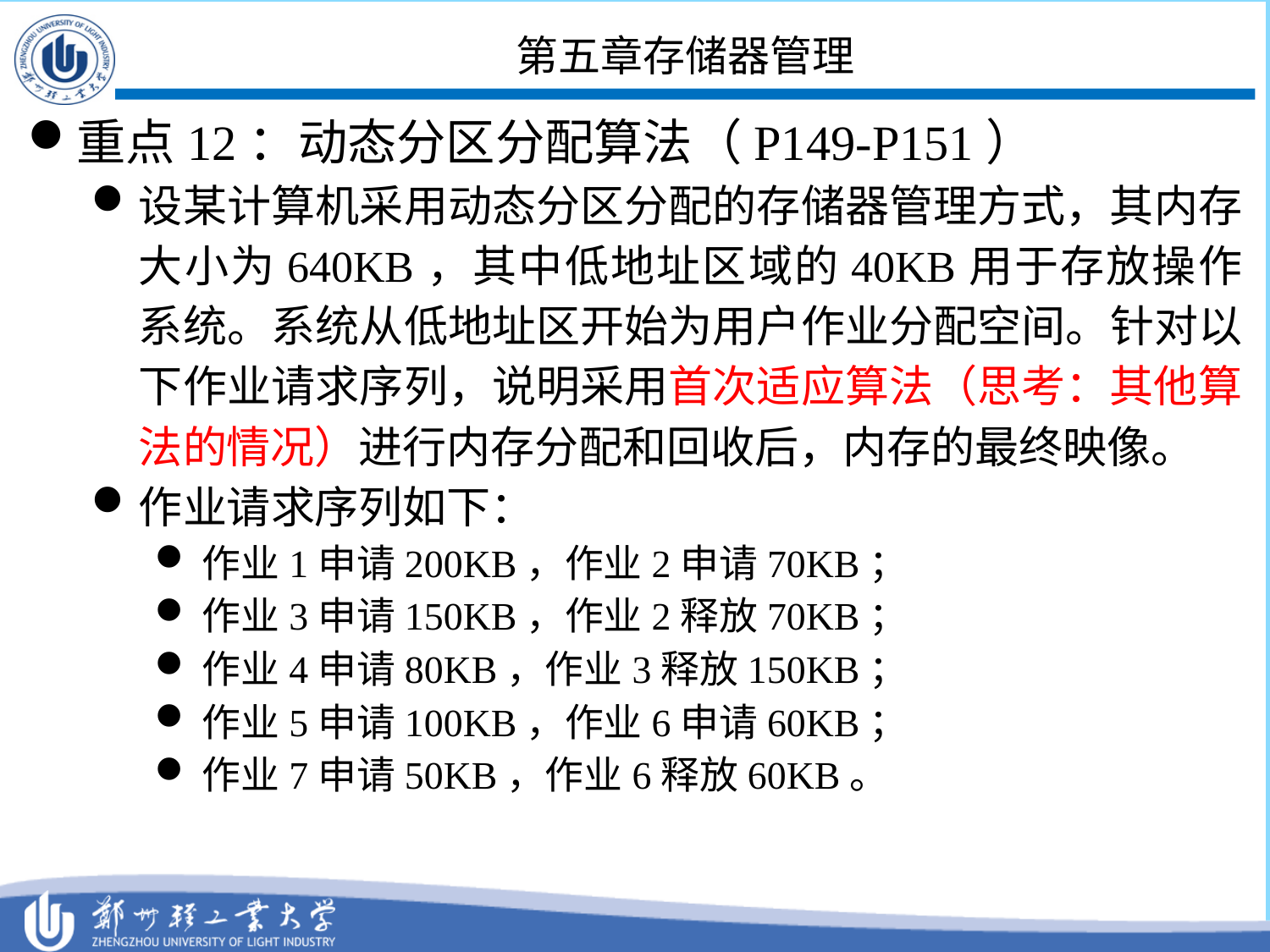

# 第五章存储器管理
重点12：动态分区分配算法（P149-P151）
设某计算机采用动态分区分配的存储器管理方式，其内存大小为640KB，其中低地址区域的40KB用于存放操作系统。系统从低地址区开始为用户作业分配空间。针对以下作业请求序列，说明采用首次适应算法（思考：其他算法的情况）进行内存分配和回收后，内存的最终映像。
作业请求序列如下：
作业1申请200KB，作业2申请70KB；
作业3申请150KB，作业2释放70KB；
作业4申请80KB，作业3释放150KB；
作业5申请100KB，作业6申请60KB；
作业7申请50KB，作业6释放60KB。